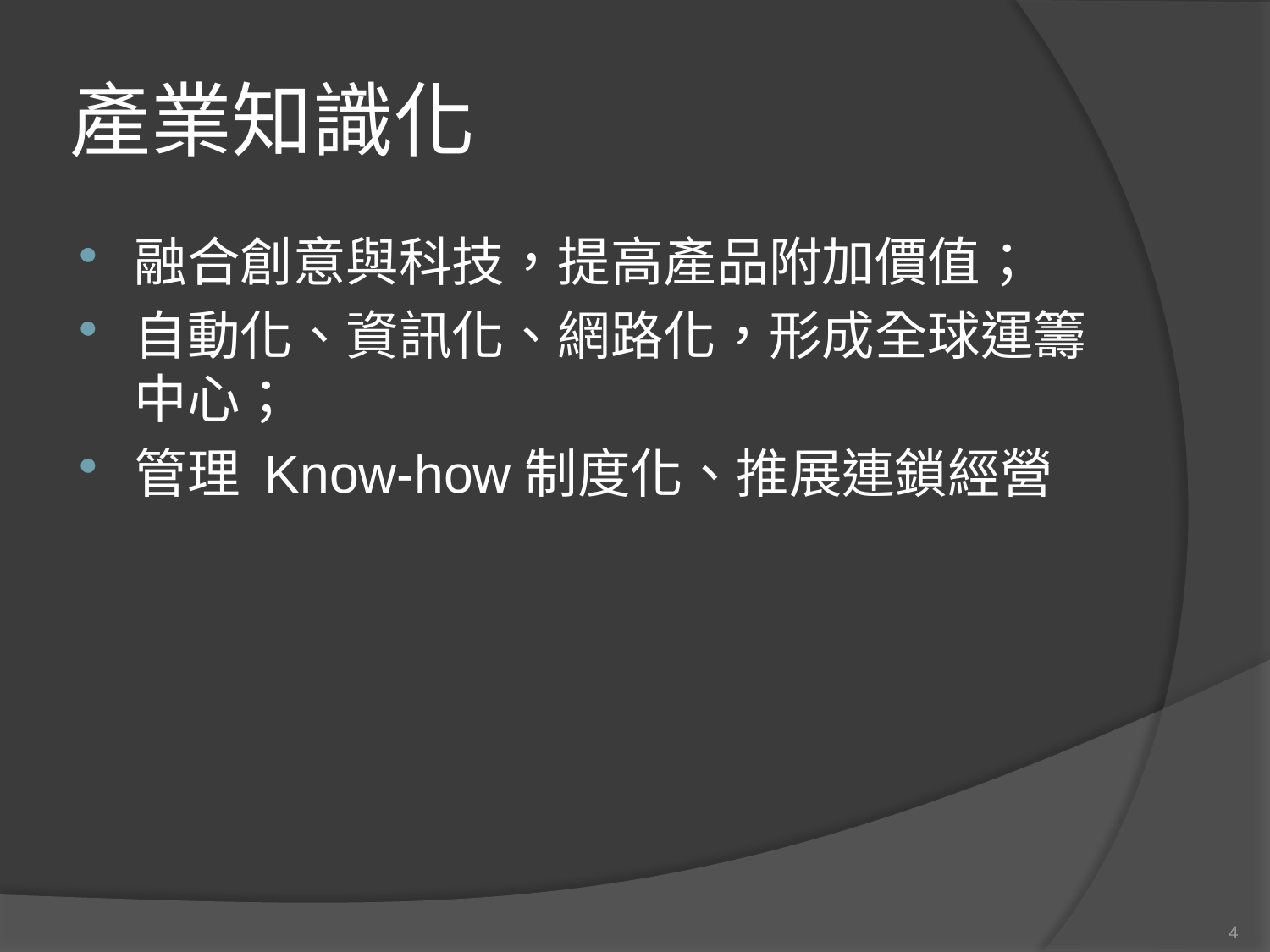

# 產業知識化
融合創意與科技，提高產品附加價值；
自動化、資訊化、網路化，形成全球運籌中心；
管理 Know-how制度化、推展連鎖經營

4